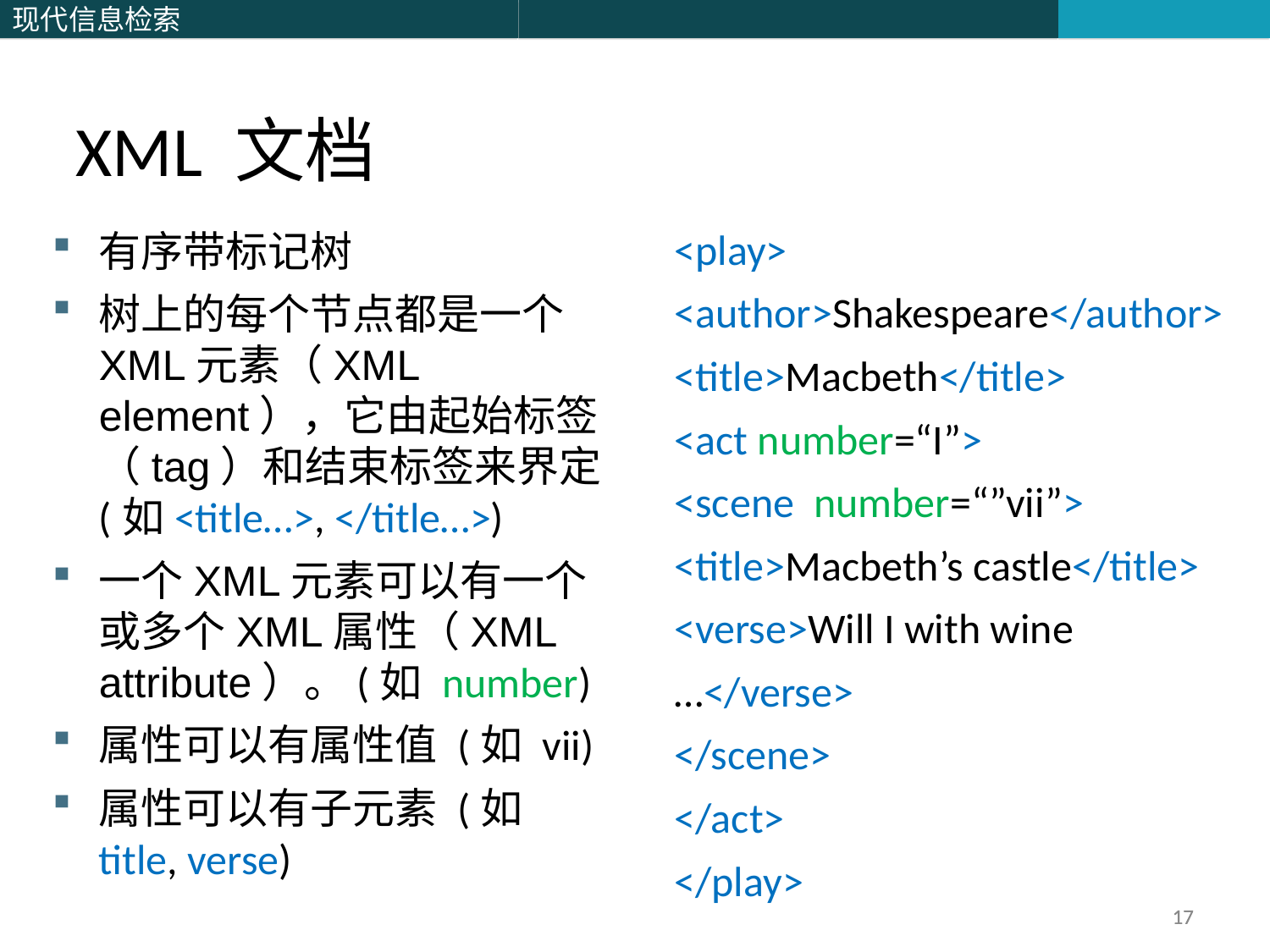

XML 文档
	<play>
	<author>Shakespeare</author>
	<title>Macbeth</title>
	<act number=“I”>
	<scene  number=“”vii”>
	<title>Macbeth’s castle</title>
	<verse>Will I with wine
	…</verse>
	</scene>
	</act>
	</play>
有序带标记树
树上的每个节点都是一个XML元素（XML element），它由起始标签（tag）和结束标签来界定(如<title…>, </title…>)
一个XML元素可以有一个或多个XML属性（XML attribute）。(如 number)
属性可以有属性值 (如 vii)
属性可以有子元素 (如 title, verse)
17
17